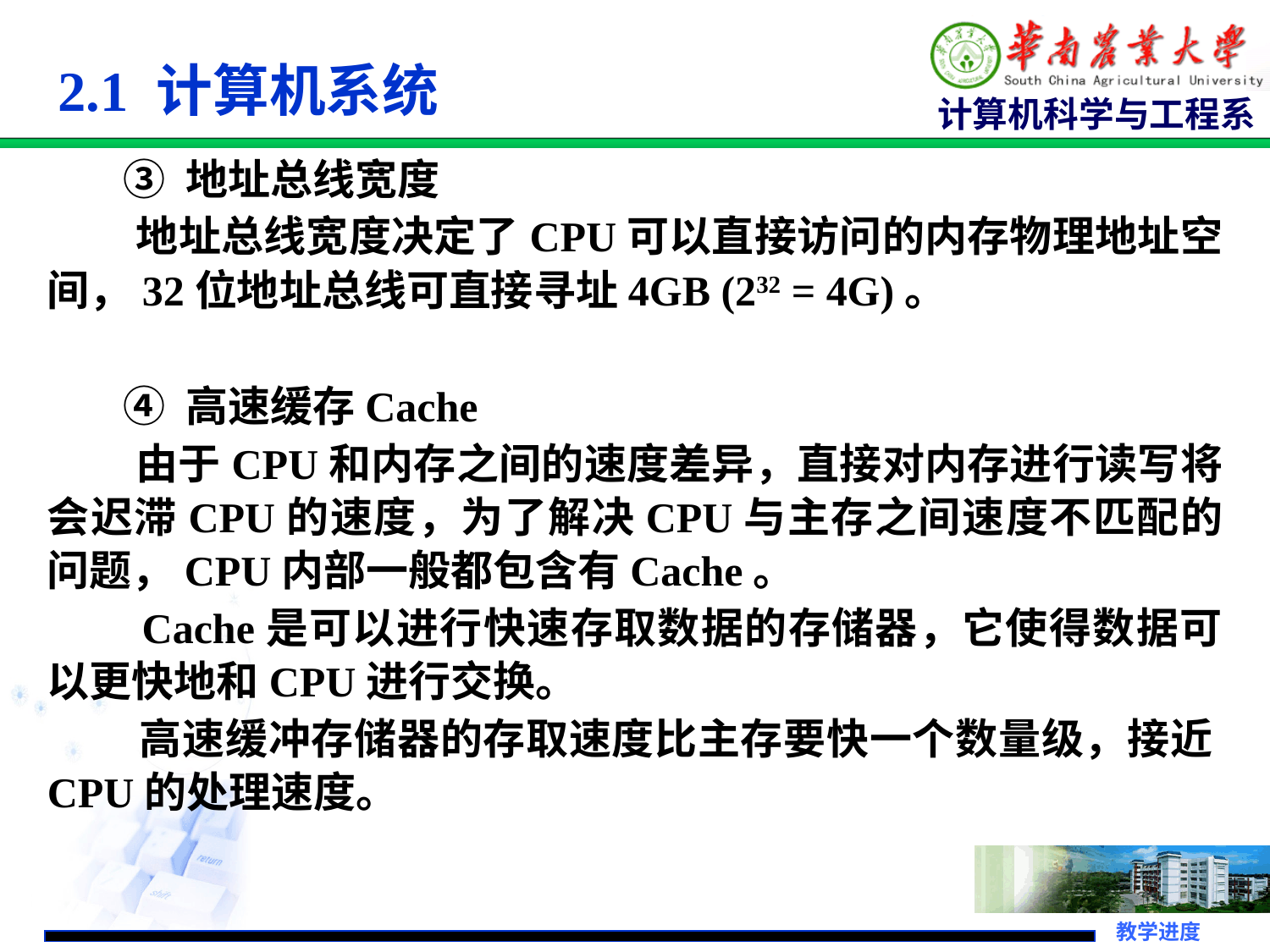

# 2.1 计算机系统
        ③ 地址总线宽度
        地址总线宽度决定了CPU可以直接访问的内存物理地址空间，32位地址总线可直接寻址4GB (232 = 4G)。

        ④ 高速缓存Cache
        由于CPU和内存之间的速度差异，直接对内存进行读写将会迟滞CPU的速度，为了解决CPU与主存之间速度不匹配的问题，CPU内部一般都包含有Cache。
        Cache是可以进行快速存取数据的存储器，它使得数据可以更快地和CPU进行交换。
        高速缓冲存储器的存取速度比主存要快一个数量级，接近CPU的处理速度。